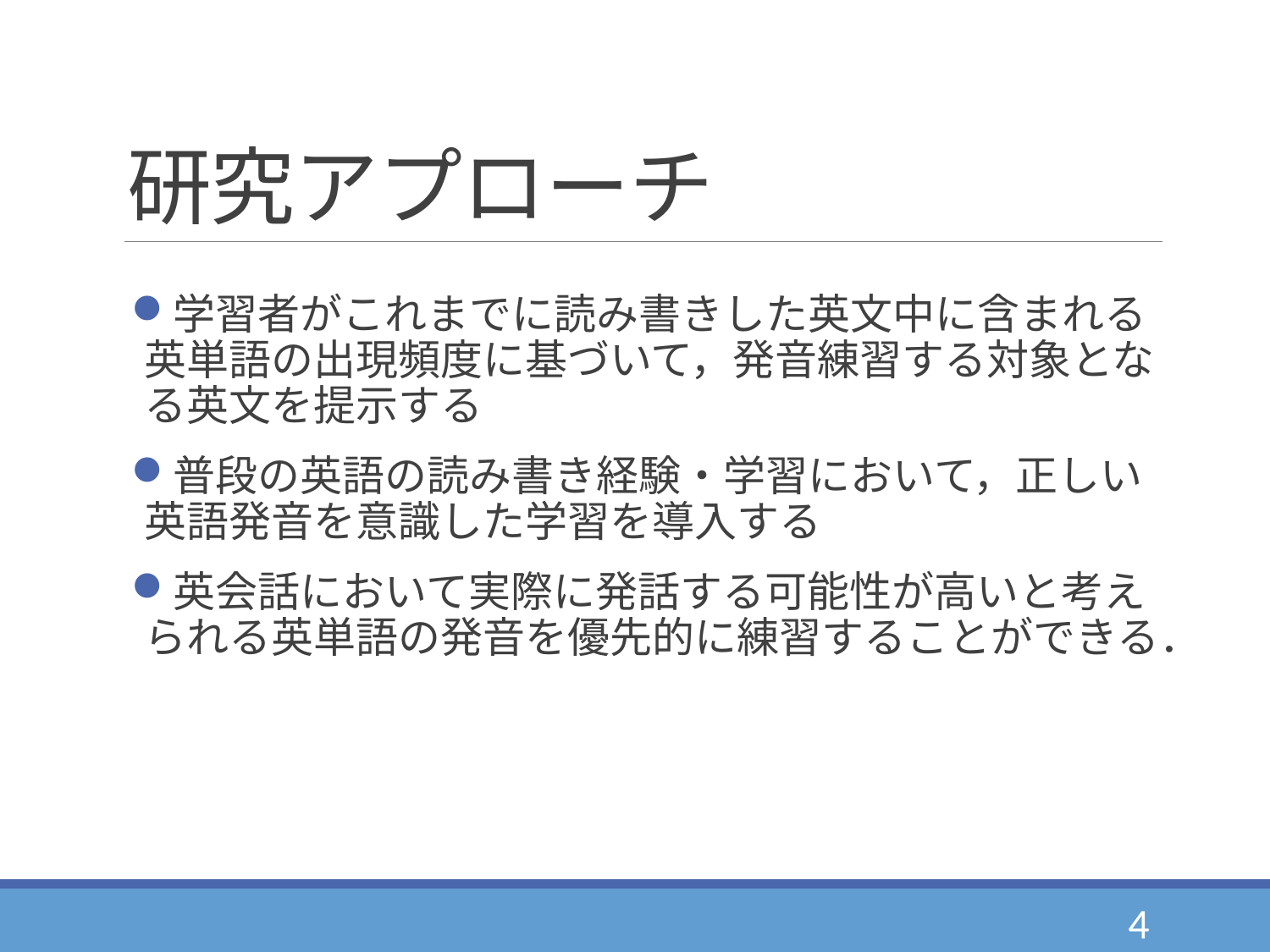

# 研究アプローチ
学習者がこれまでに読み書きした英文中に含まれる英単語の出現頻度に基づいて，発音練習する対象となる英文を提示する
普段の英語の読み書き経験・学習において，正しい英語発音を意識した学習を導入する
英会話において実際に発話する可能性が高いと考えられる英単語の発音を優先的に練習することができる．

4